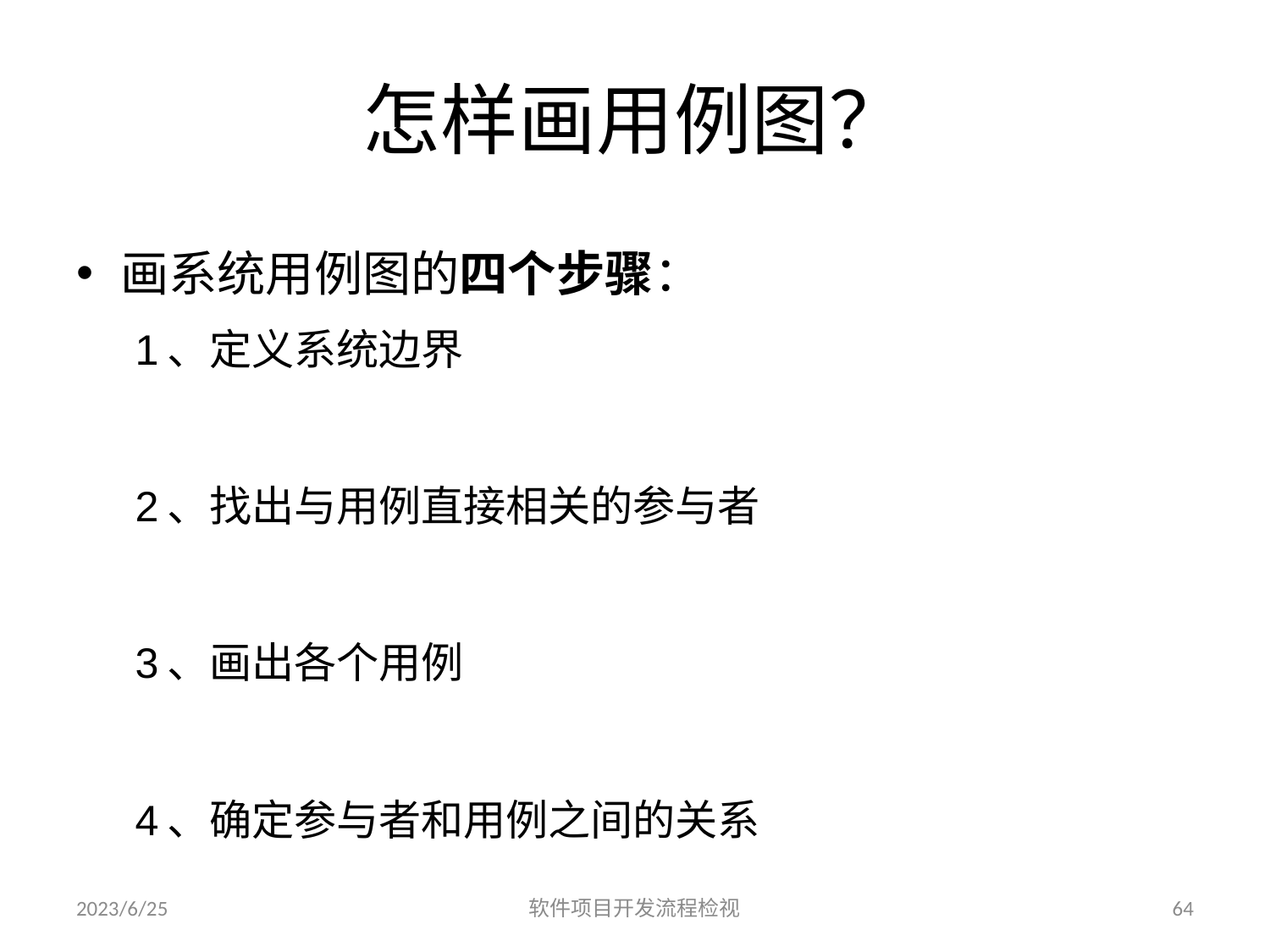

# 怎样画用例图？
画系统用例图的四个步骤：
1、定义系统边界

2、找出与用例直接相关的参与者

3、画出各个用例

4、确定参与者和用例之间的关系
2023/6/25
软件项目开发流程检视
64